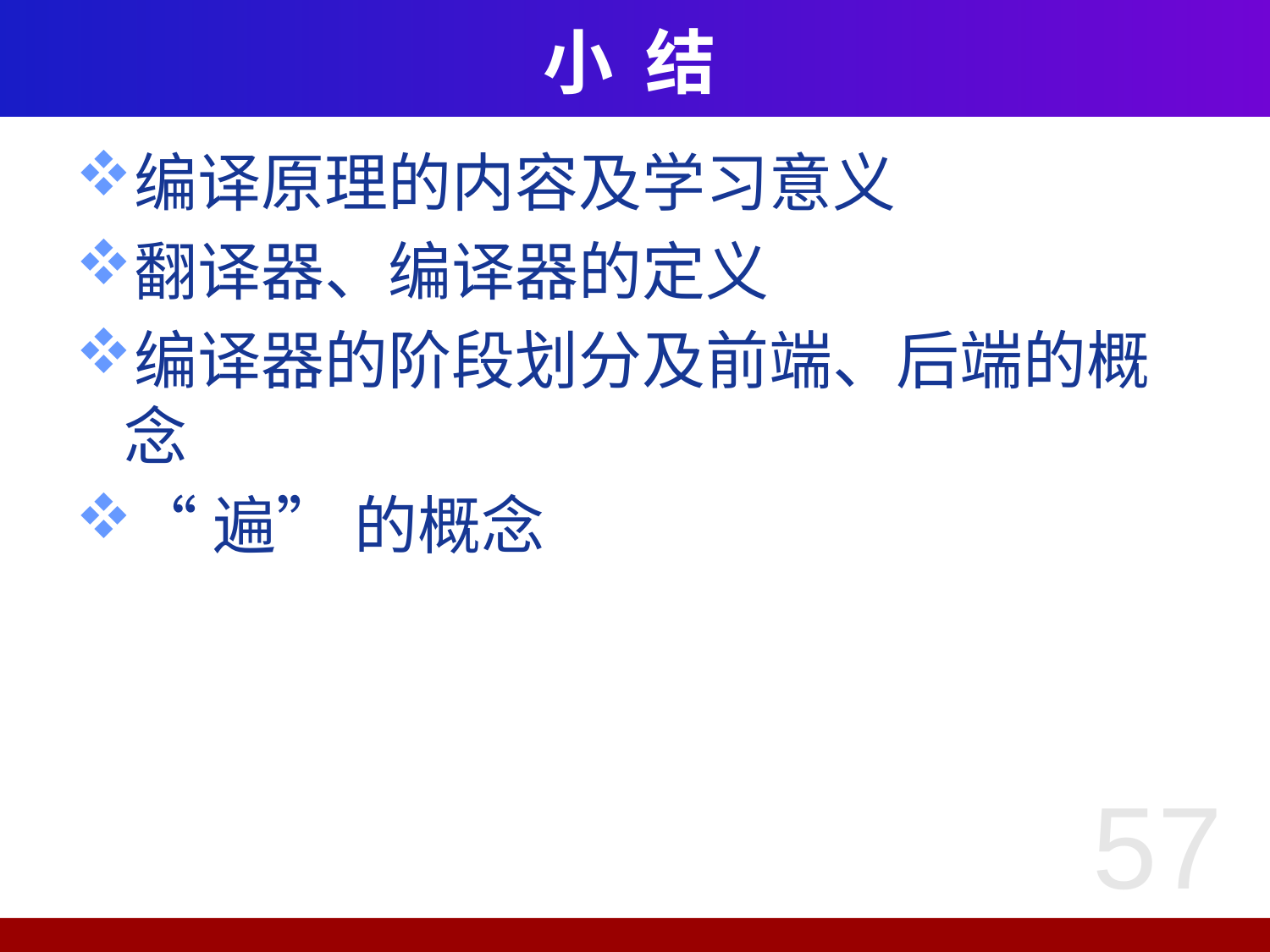

# 小  结
编译原理的内容及学习意义
翻译器、编译器的定义
编译器的阶段划分及前端、后端的概念
“遍” 的概念

57